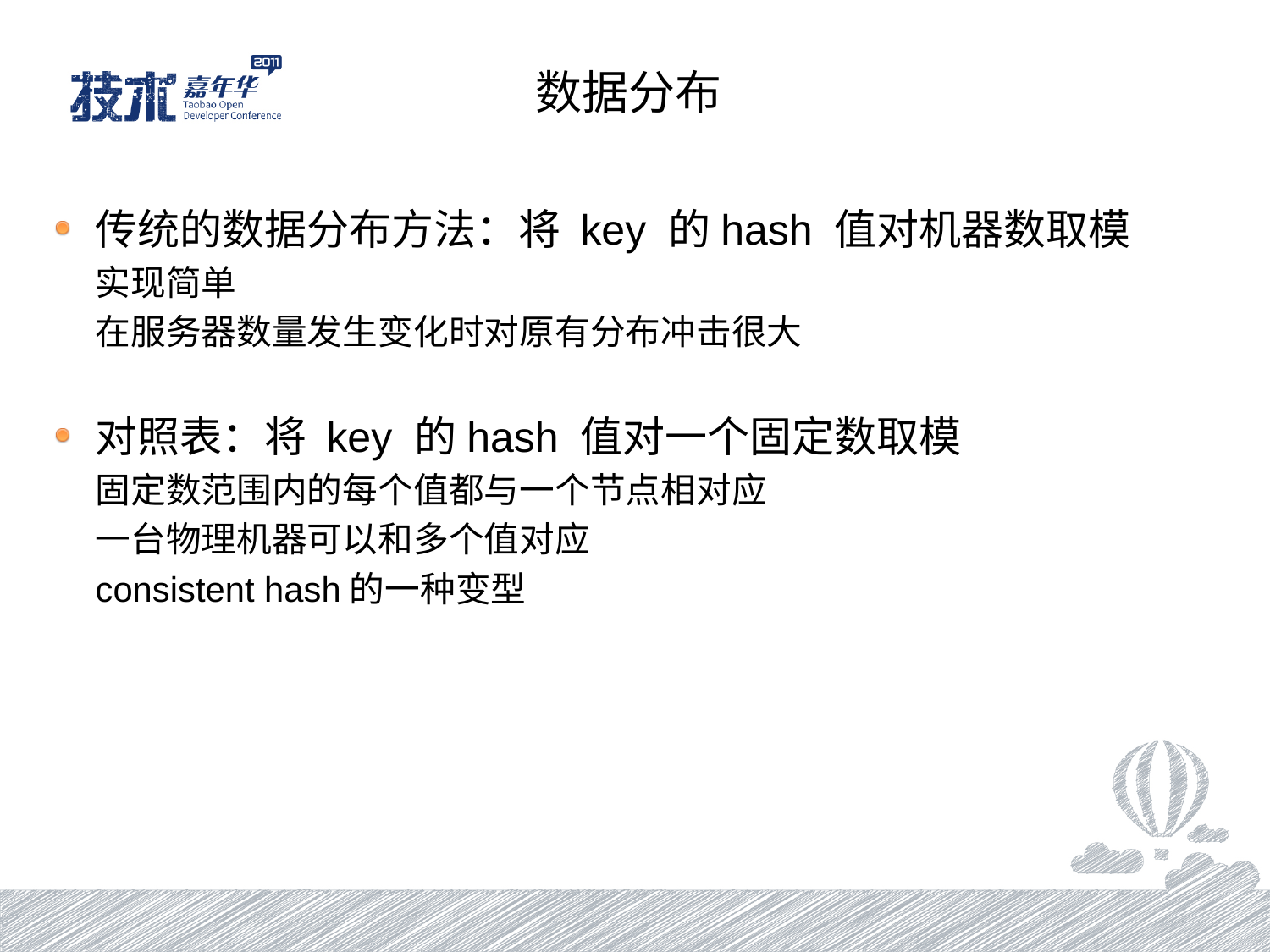

# 数据分布
传统的数据分布方法：将 key 的hash 值对机器数取模
	实现简单
	在服务器数量发生变化时对原有分布冲击很大

对照表：将 key 的hash 值对一个固定数取模
	固定数范围内的每个值都与一个节点相对应
	一台物理机器可以和多个值对应
	consistent hash的一种变型